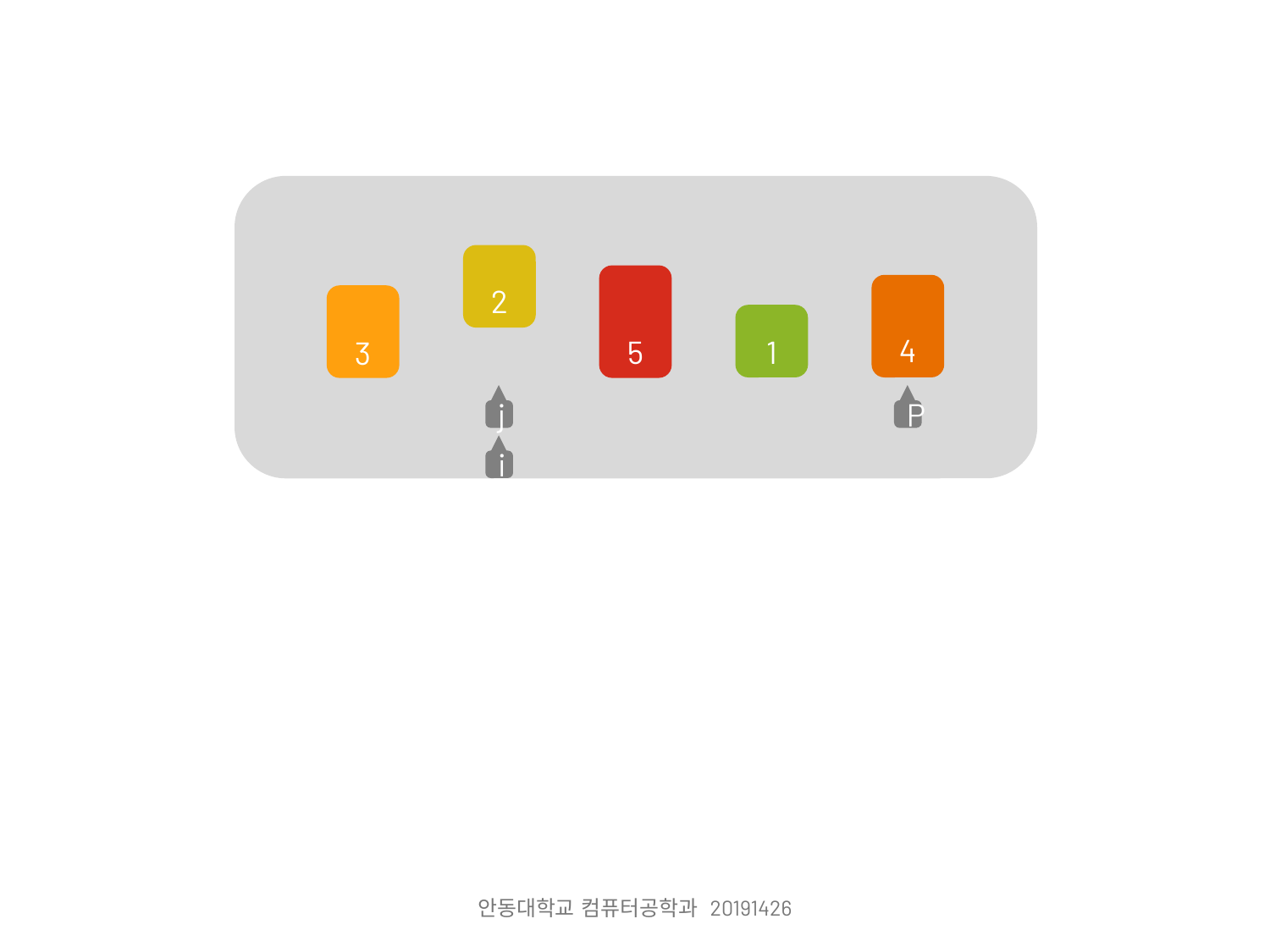

2

5

4

3

1

j

P

i
안동대학교 컴퓨터공학과 20191426